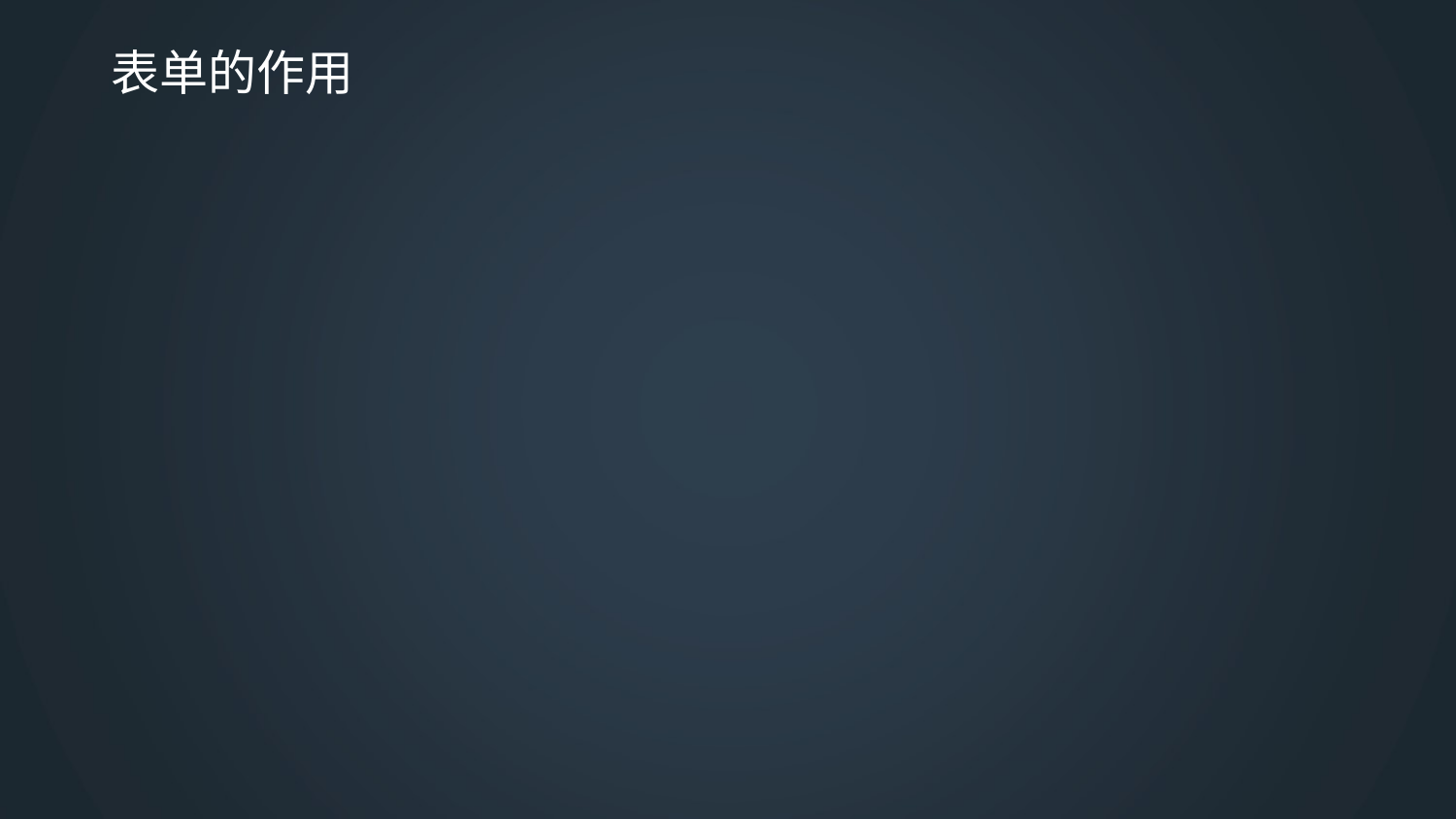

# 表单的作用
表单用于显示、收集信息，并提交信息到服务器
表单有两个基本部分
    - 实现数据交互的可见的界面元素，比如文本框或按钮
    - 提交后的表单处理

界面元素
    - 使用<form>元素创建表单
    - 在<form>元素中添加其他表单可以包含的控件元素